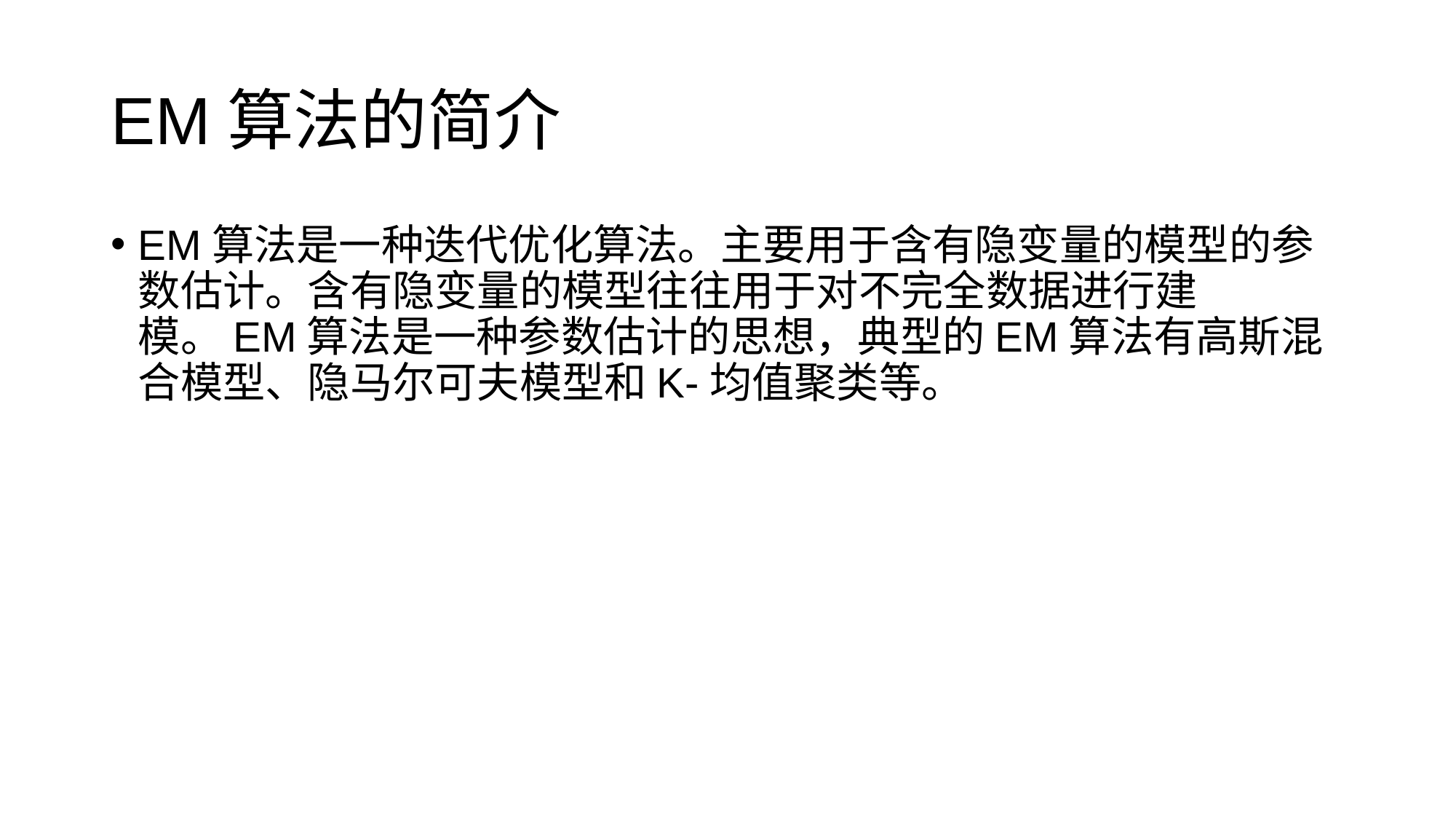

# EM算法的简介
EM算法是一种迭代优化算法。主要用于含有隐变量的模型的参数估计。含有隐变量的模型往往用于对不完全数据进行建模。EM算法是一种参数估计的思想，典型的EM算法有高斯混合模型、隐马尔可夫模型和K-均值聚类等。